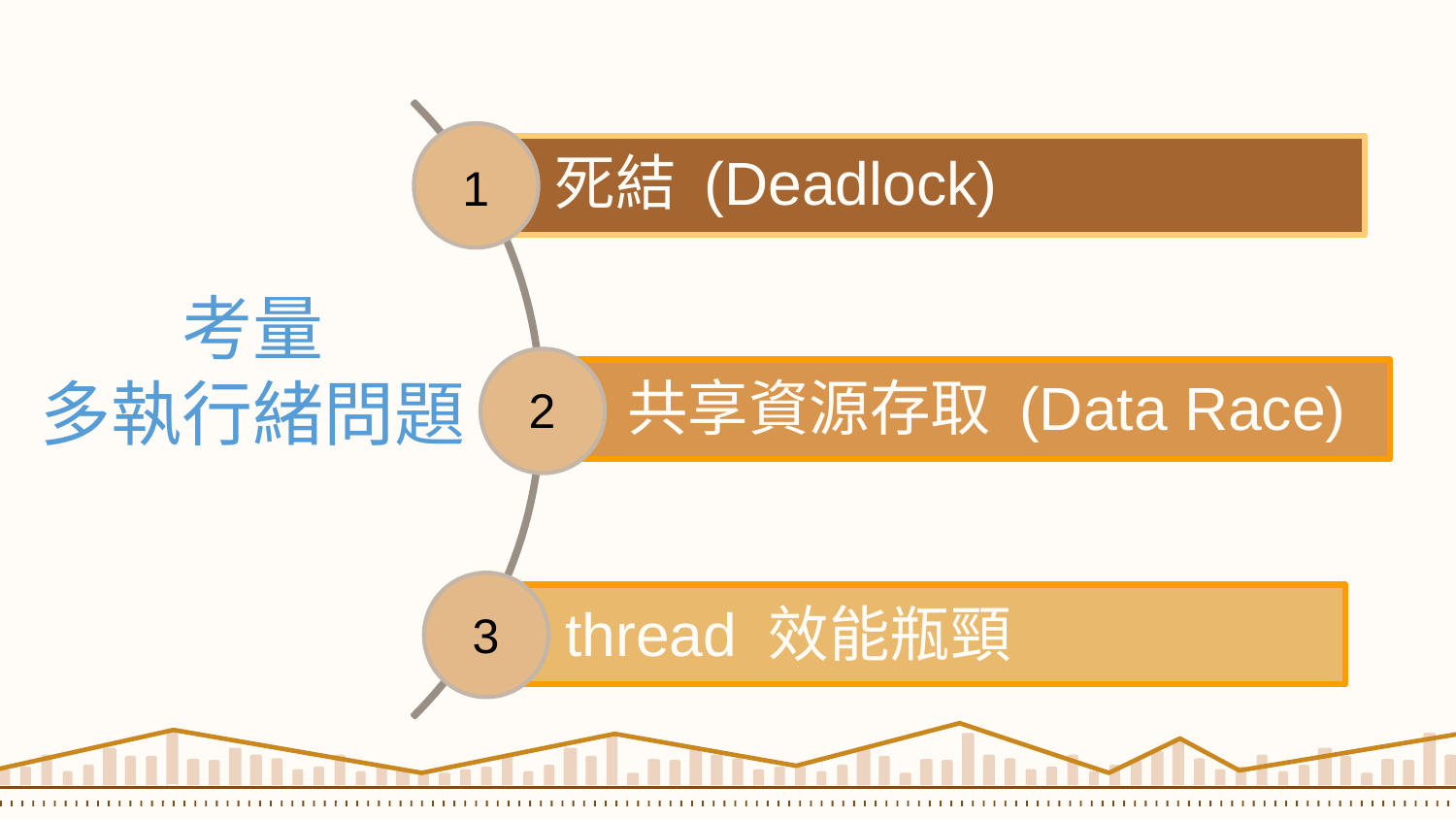

死結 (Deadlock)

共享資源存取 (Data Race)

thread 效能瓶頸
1
# 考量 多執行緒問題
2
3